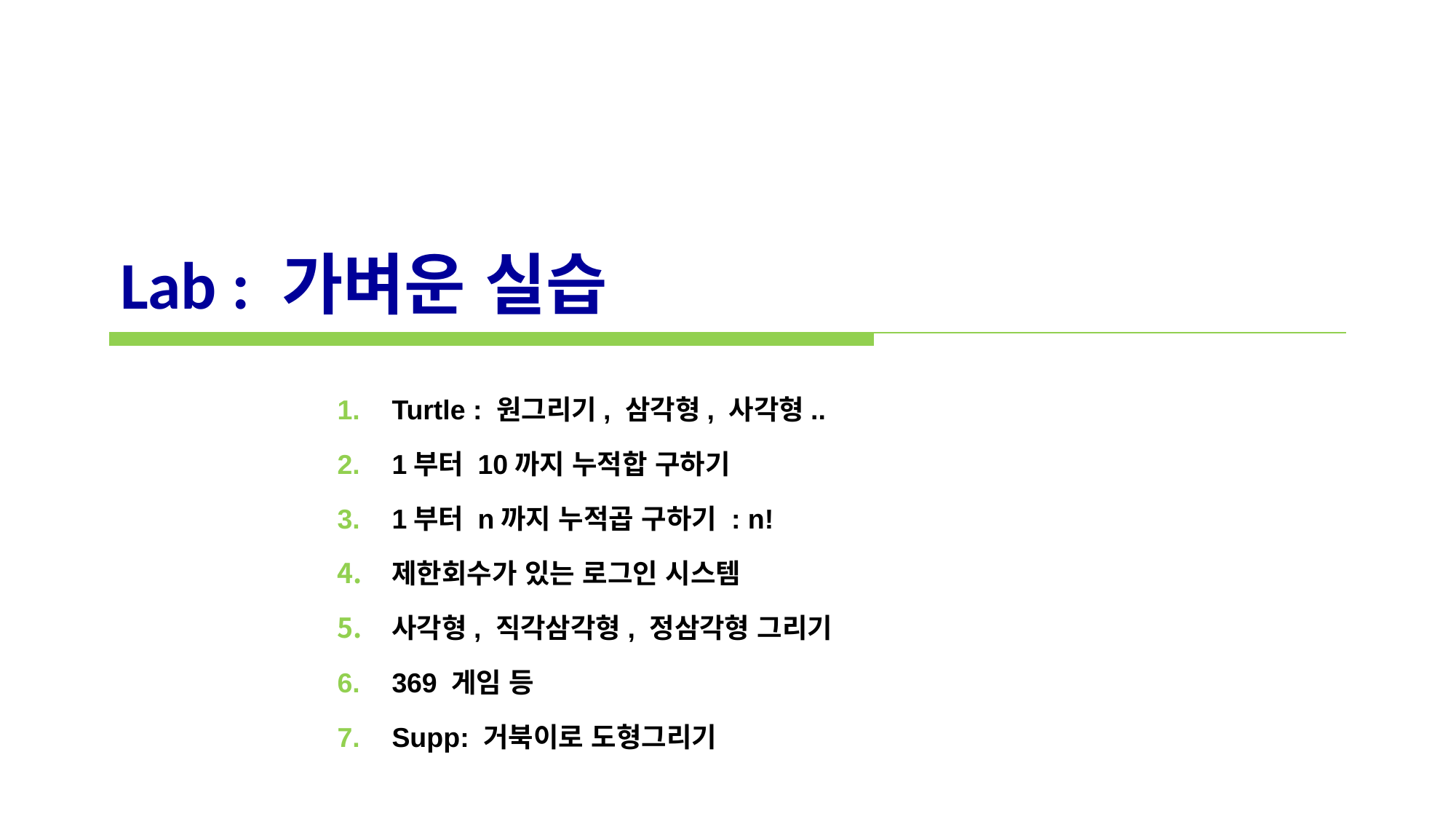

# Lab : 가벼운 실습
Turtle : 원그리기, 삼각형, 사각형..
1부터 10까지 누적합 구하기
1부터 n까지 누적곱 구하기 : n!
제한회수가 있는 로그인 시스템
사각형, 직각삼각형, 정삼각형 그리기
369 게임 등
Supp: 거북이로 도형그리기